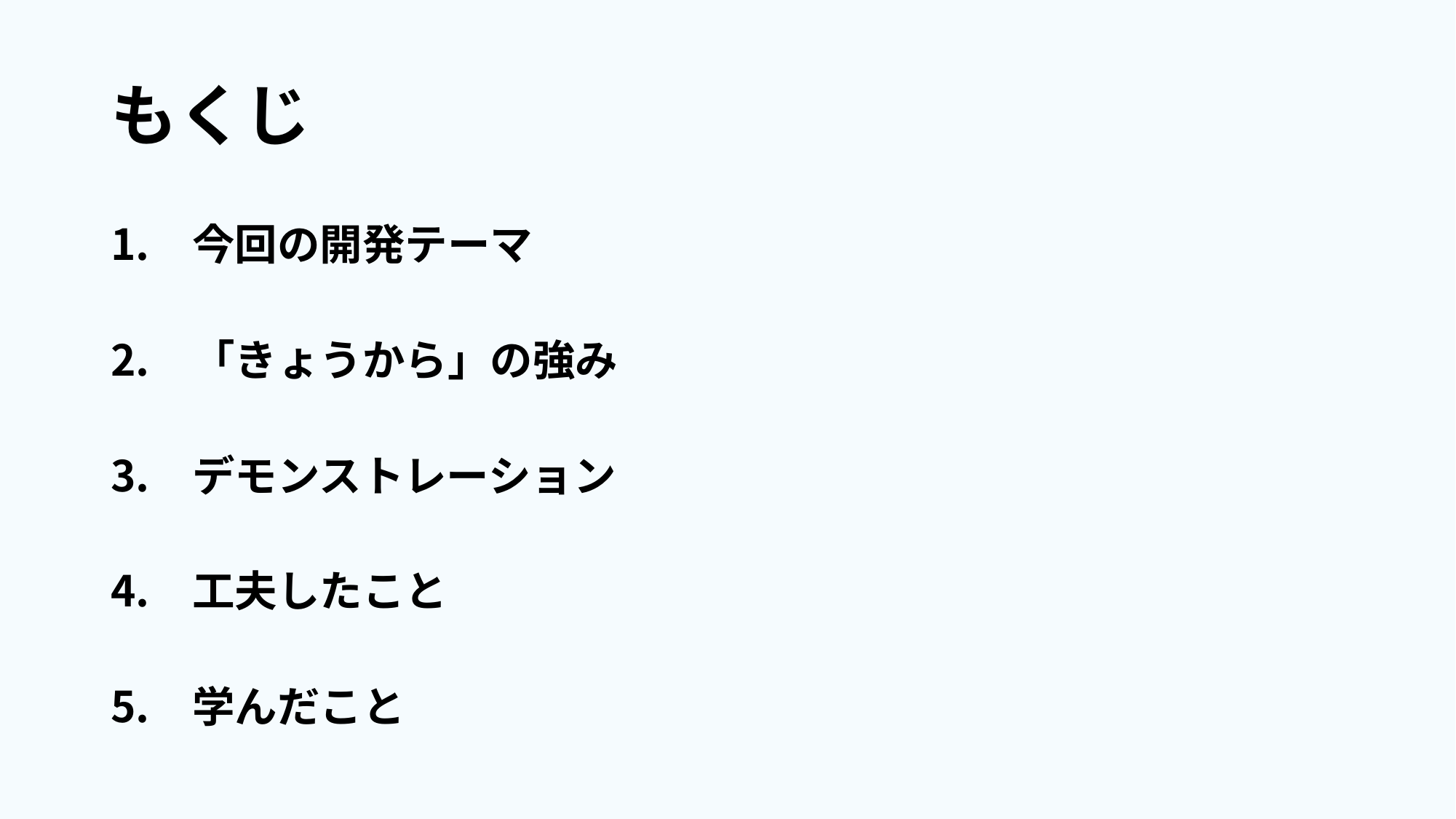

# もくじ
今回の開発テーマ

「きょうから」の強み

デモンストレーション

工夫したこと

学んだこと